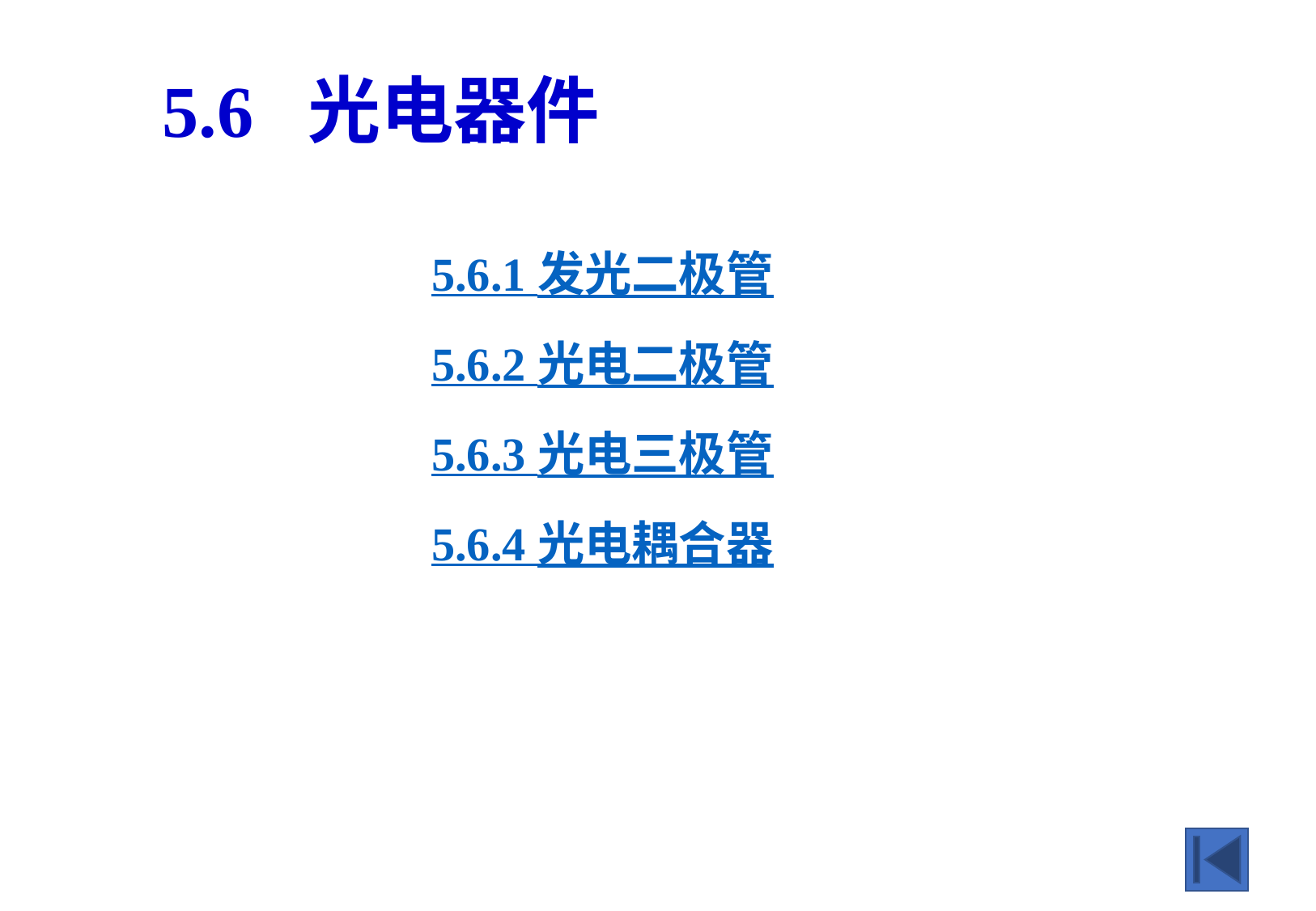

# 5.6  光电器件
5.6.1 发光二极管
5.6.2 光电二极管
5.6.3 光电三极管
5.6.4 光电耦合器